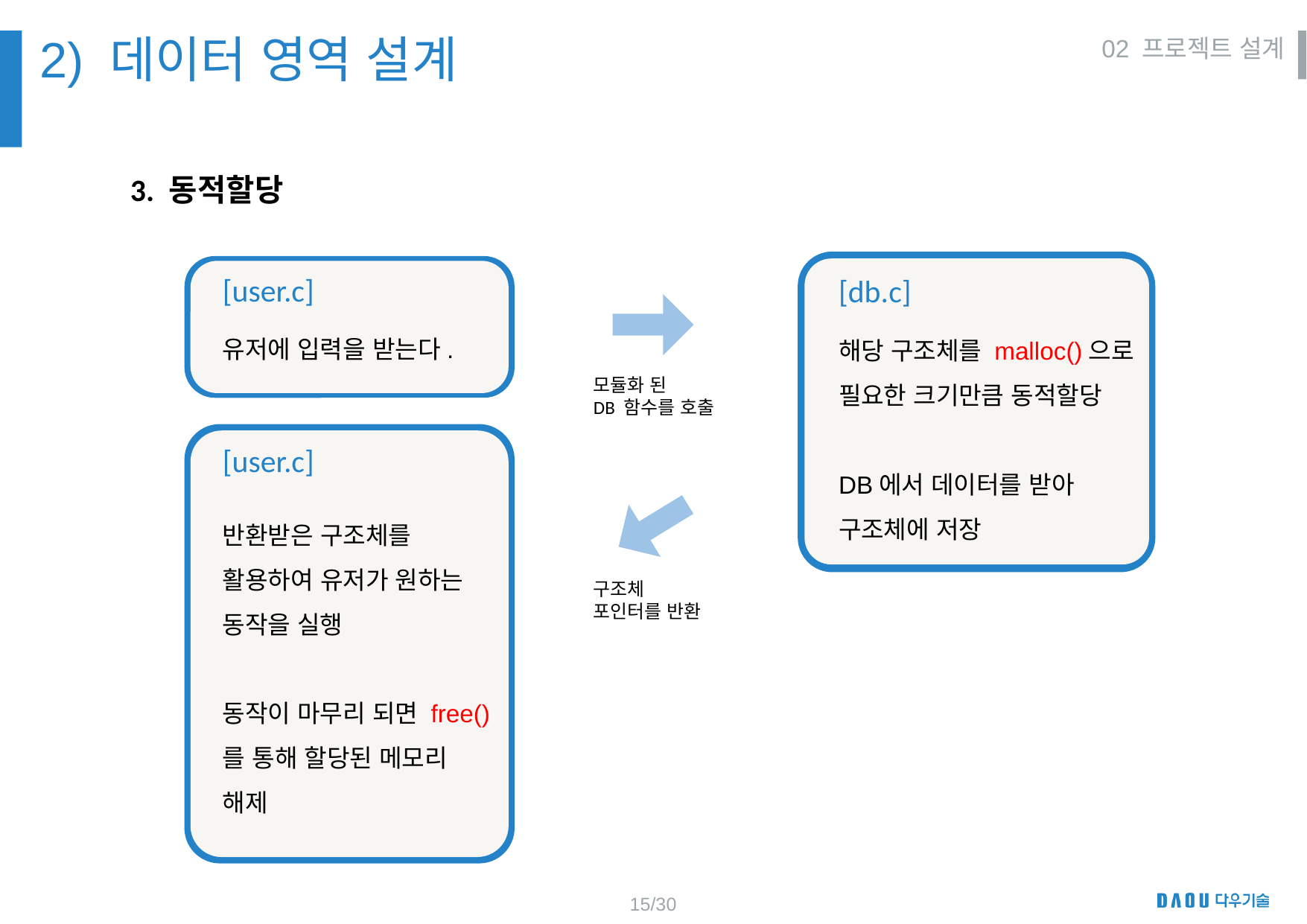

2) 데이터 영역 설계
02 프로젝트 설계
3. 동적할당

[db.c]
해당 구조체를 malloc()으로 필요한 크기만큼 동적할당

DB에서 데이터를 받아 구조체에 저장

[user.c]
유저에 입력을 받는다.

모듈화 된
DB 함수를 호출

[user.c]
반환받은 구조체를 활용하여 유저가 원하는 동작을 실행

동작이 마무리 되면 free()를 통해 할당된 메모리 해제

구조체 포인터를 반환